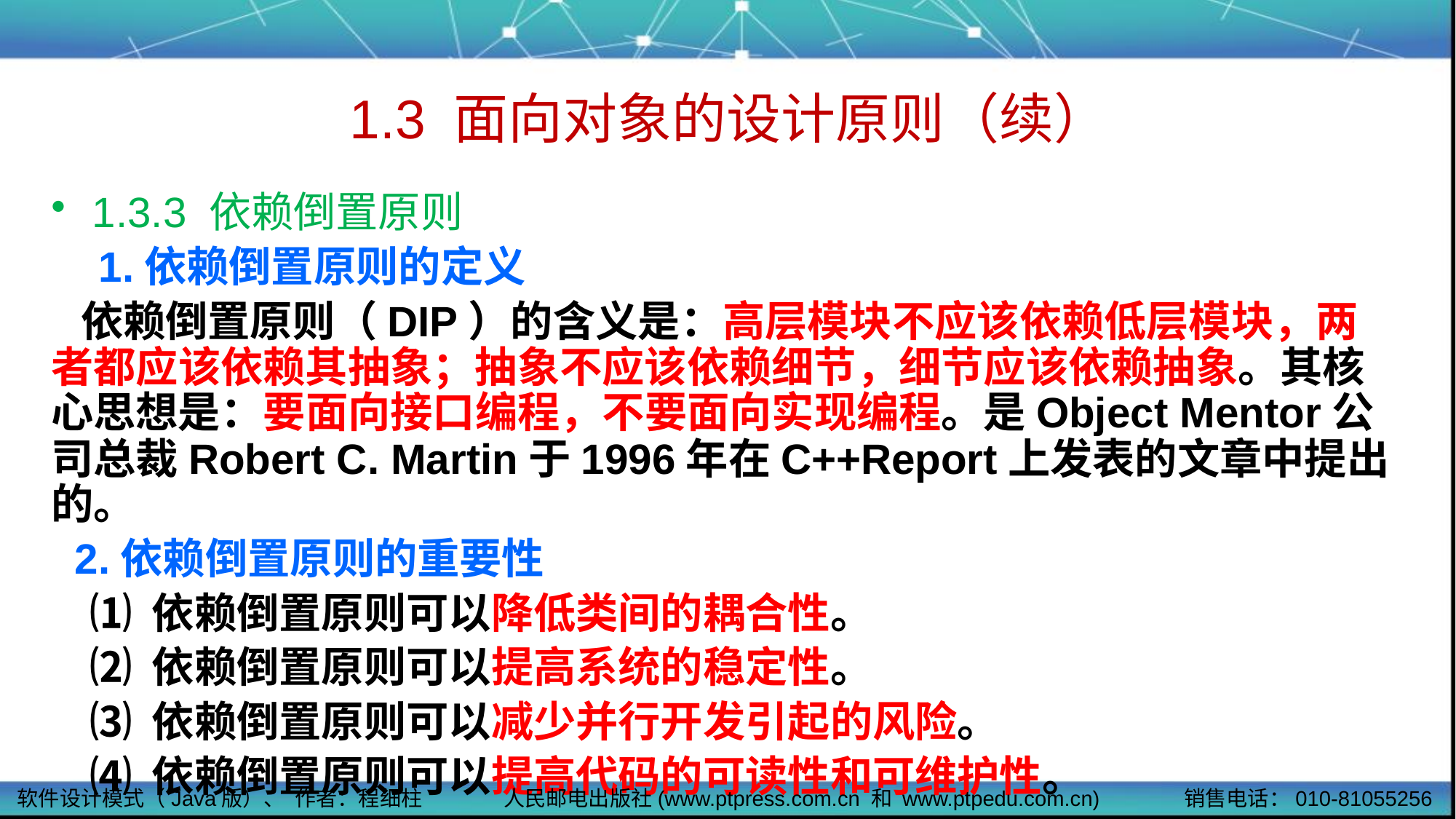

# 1.3 面向对象的设计原则（续）
1.3.3 依赖倒置原则
    1.依赖倒置原则的定义
  依赖倒置原则（DIP）的含义是：高层模块不应该依赖低层模块，两者都应该依赖其抽象；抽象不应该依赖细节，细节应该依赖抽象。其核心思想是：要面向接口编程，不要面向实现编程。是Object Mentor公司总裁Robert C. Martin于1996年在C++Report上发表的文章中提出的。
  2.依赖倒置原则的重要性
    ⑴ 依赖倒置原则可以降低类间的耦合性。
    ⑵ 依赖倒置原则可以提高系统的稳定性。
    ⑶ 依赖倒置原则可以减少并行开发引起的风险。
    ⑷ 依赖倒置原则可以提高代码的可读性和可维护性。
软件设计模式（Java版）、  作者：程细柱
人民邮电出版社(www.ptpress.com.cn 和 www.ptpedu.com.cn)
销售电话：010-81055256